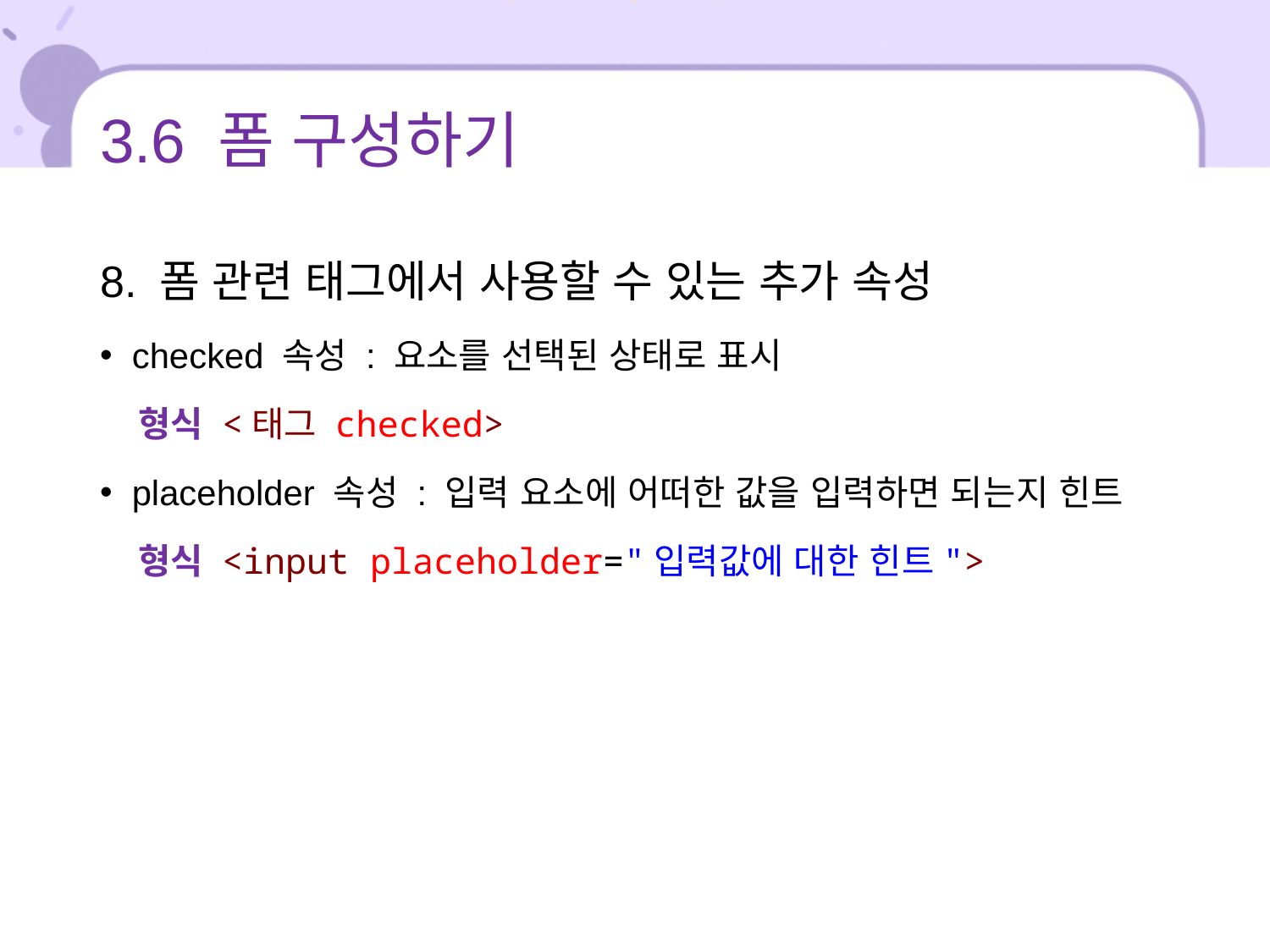

# 3.6 폼 구성하기
8. 폼 관련 태그에서 사용할 수 있는 추가 속성
checked 속성 : 요소를 선택된 상태로 표시
   형식 <태그 checked>
placeholder 속성 : 입력 요소에 어떠한 값을 입력하면 되는지 힌트
   형식 <input placeholder="입력값에 대한 힌트">